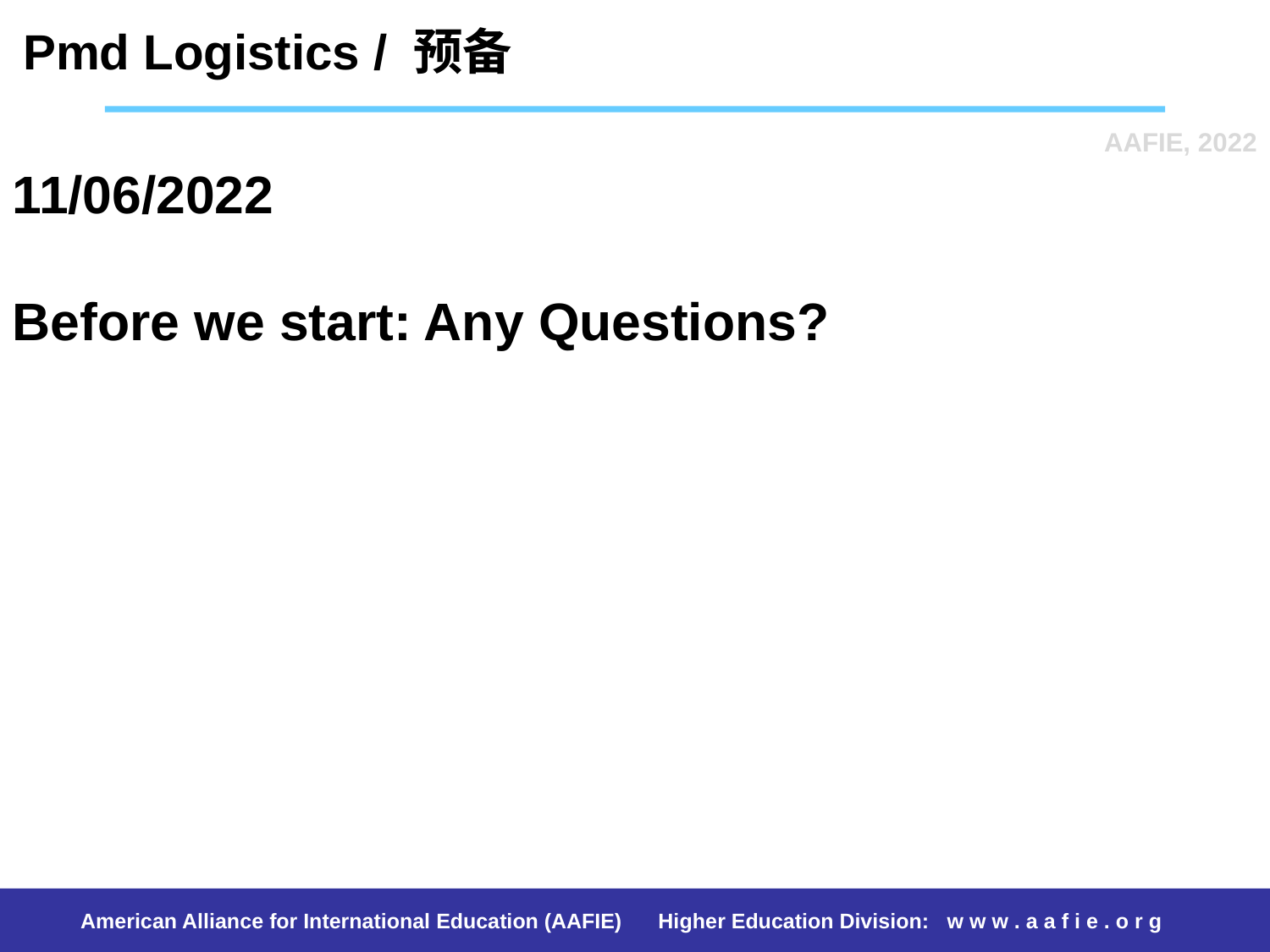

Pmd Logistics / 预备
AAFIE, 2022
# 11/06/2022 Before we start: Any Questions?